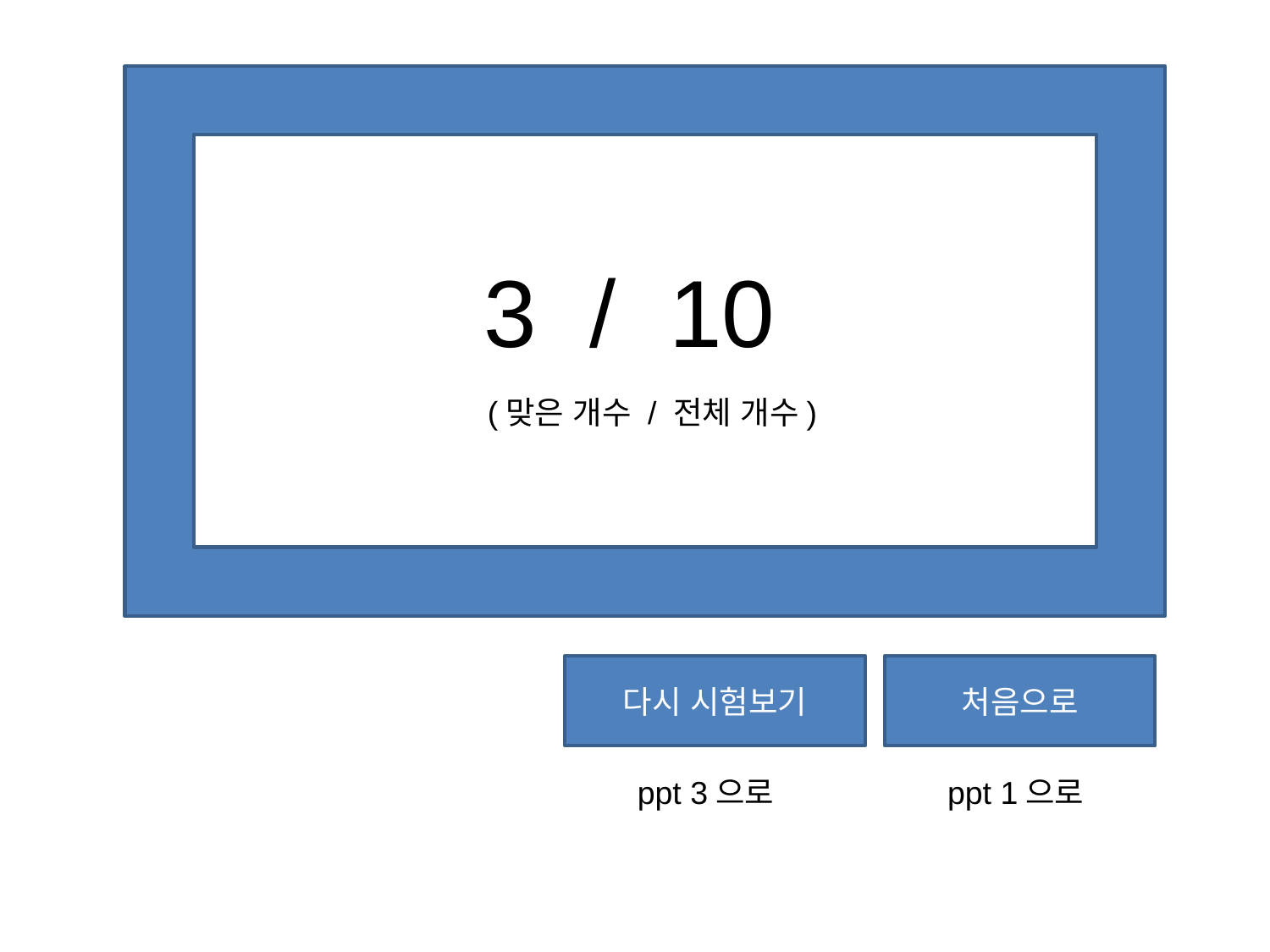

3  /  10
(맞은 개수 / 전체 개수)
다시 시험보기
처음으로
ppt 3으로
ppt 1으로